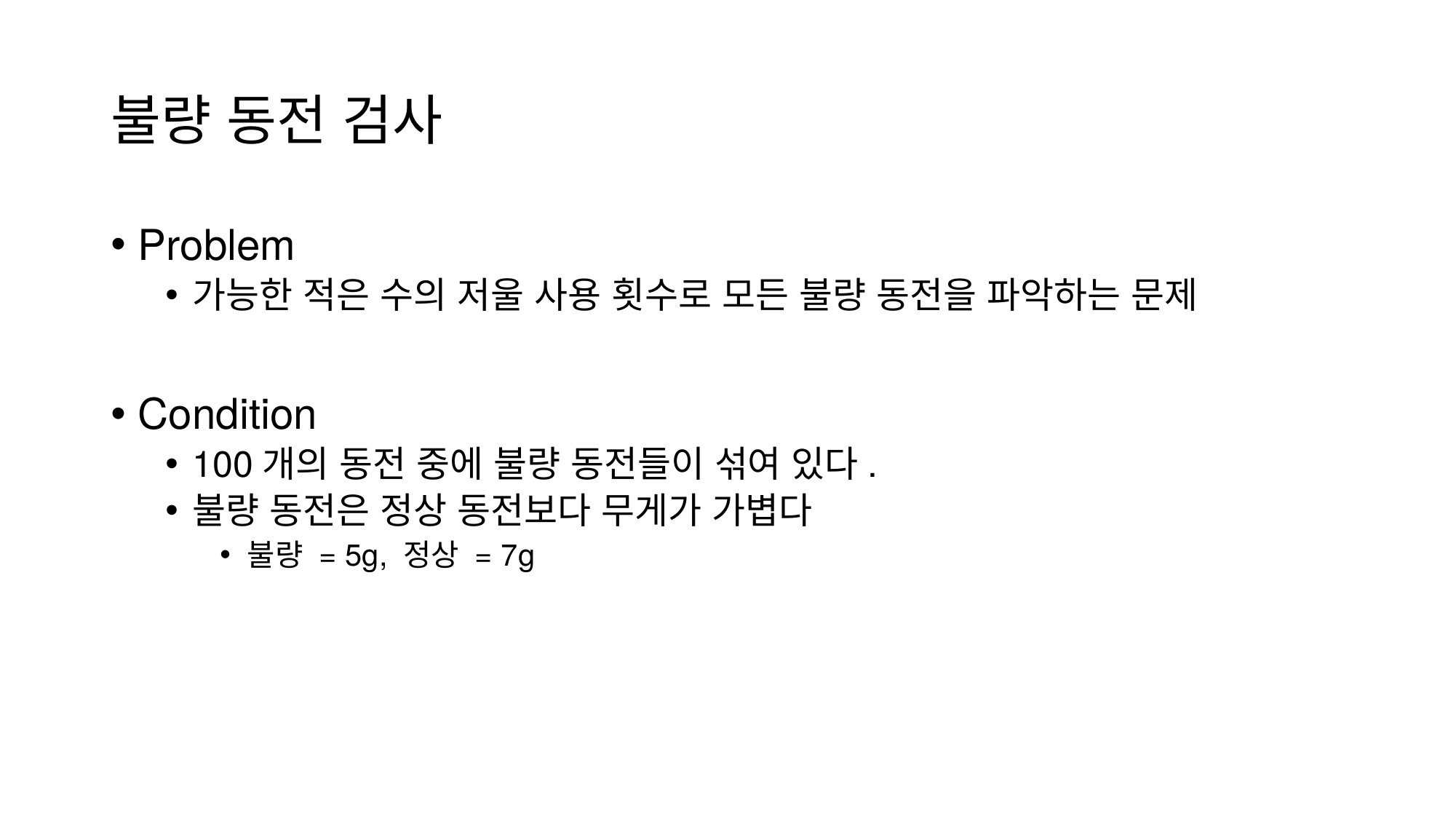

# 불량 동전 검사
Problem
가능한 적은 수의 저울 사용 횟수로 모든 불량 동전을 파악하는 문제

Condition
100개의 동전 중에 불량 동전들이 섞여 있다.
불량 동전은 정상 동전보다 무게가 가볍다
불량 = 5g, 정상 = 7g